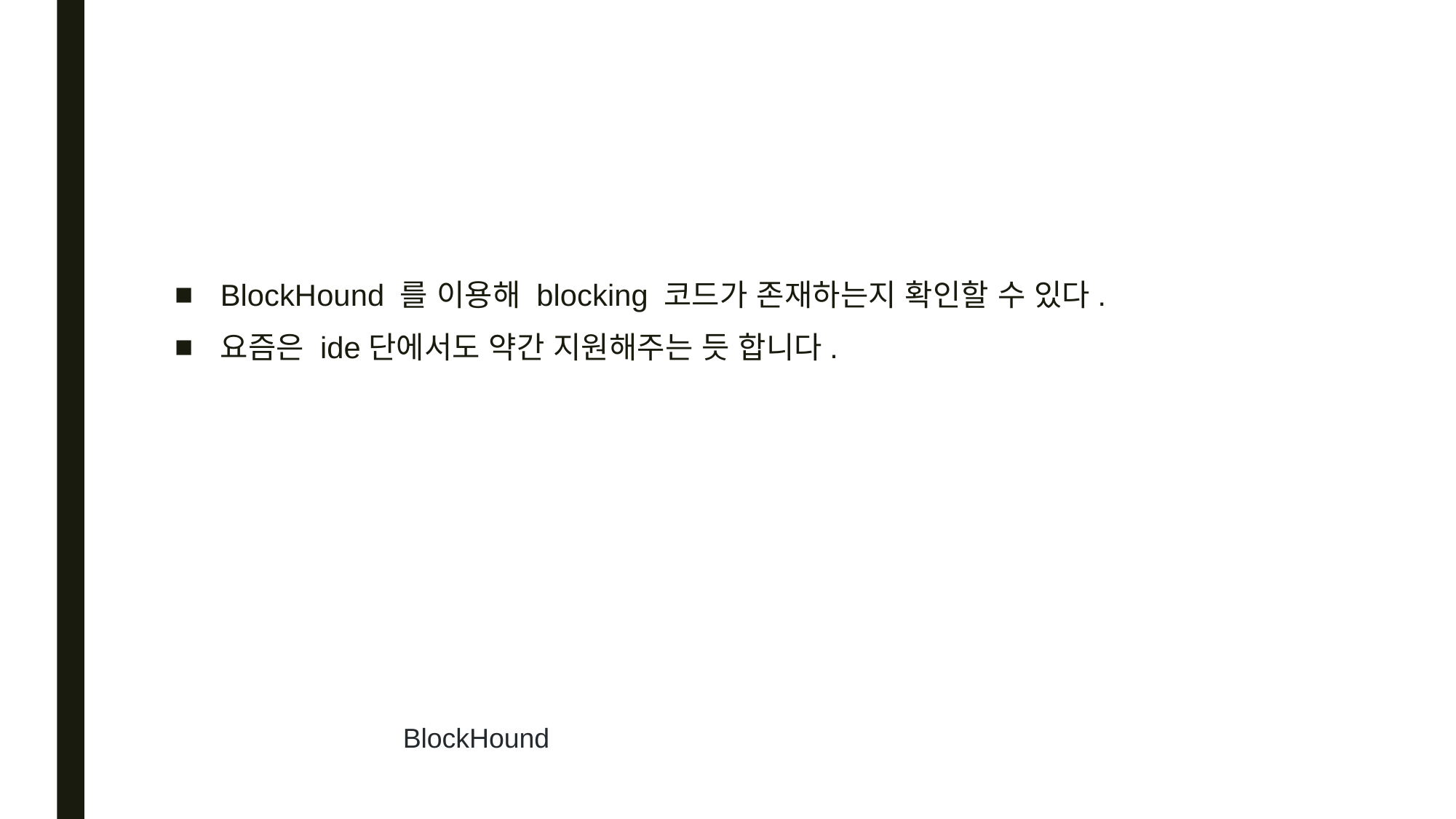

#
BlockHound 를 이용해 blocking 코드가 존재하는지 확인할 수 있다.
요즘은 ide단에서도 약간 지원해주는 듯 합니다.
BlockHound